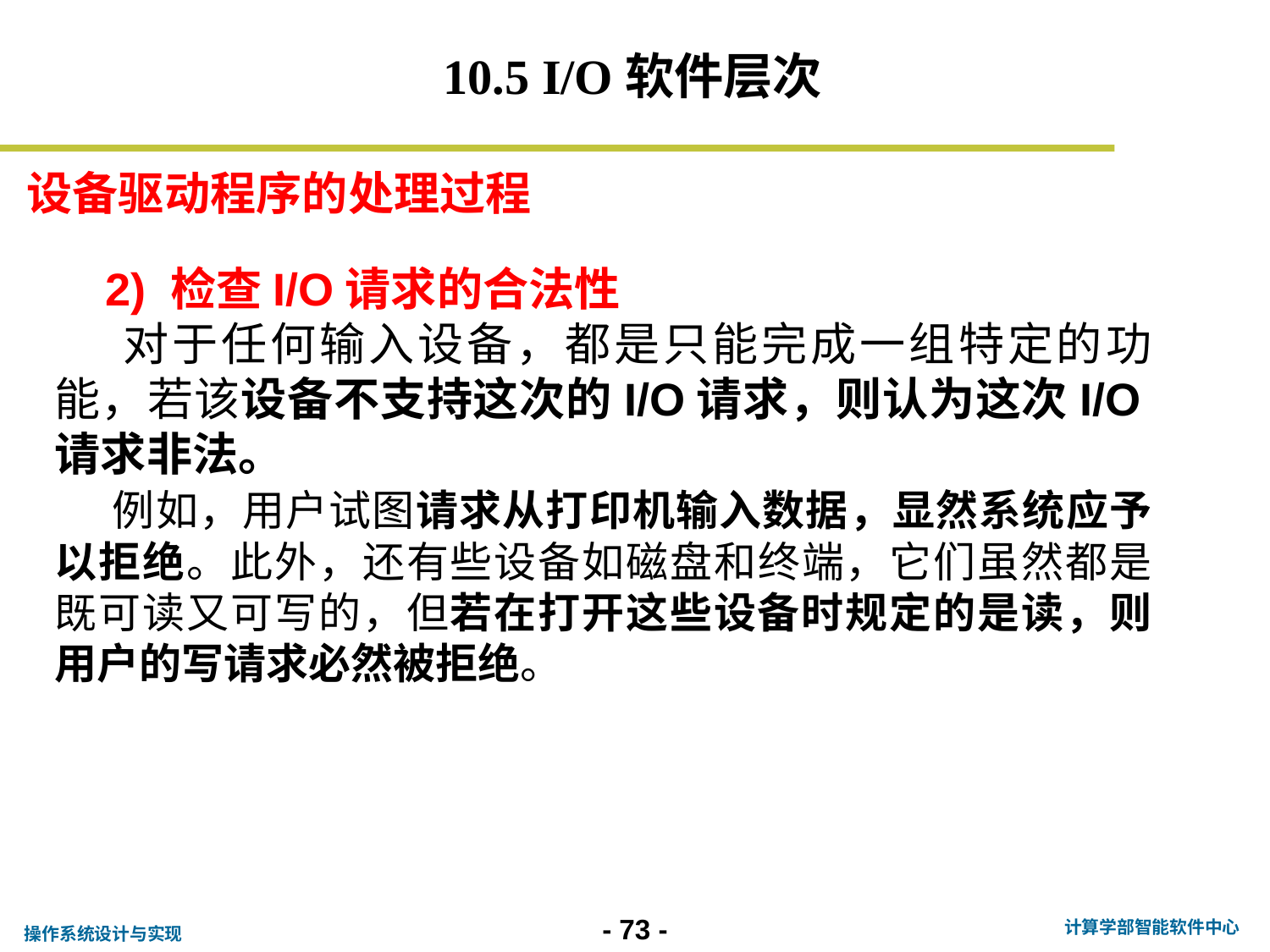

10.5 I/O软件层次
设备驱动程序的处理过程
    2) 检查I/O请求的合法性
    对于任何输入设备，都是只能完成一组特定的功能，若该设备不支持这次的I/O请求，则认为这次I/O请求非法。
    例如，用户试图请求从打印机输入数据，显然系统应予 以拒绝。此外，还有些设备如磁盘和终端，它们虽然都是既可读又可写的，但若在打开这些设备时规定的是读，则用户的写请求必然被拒绝。